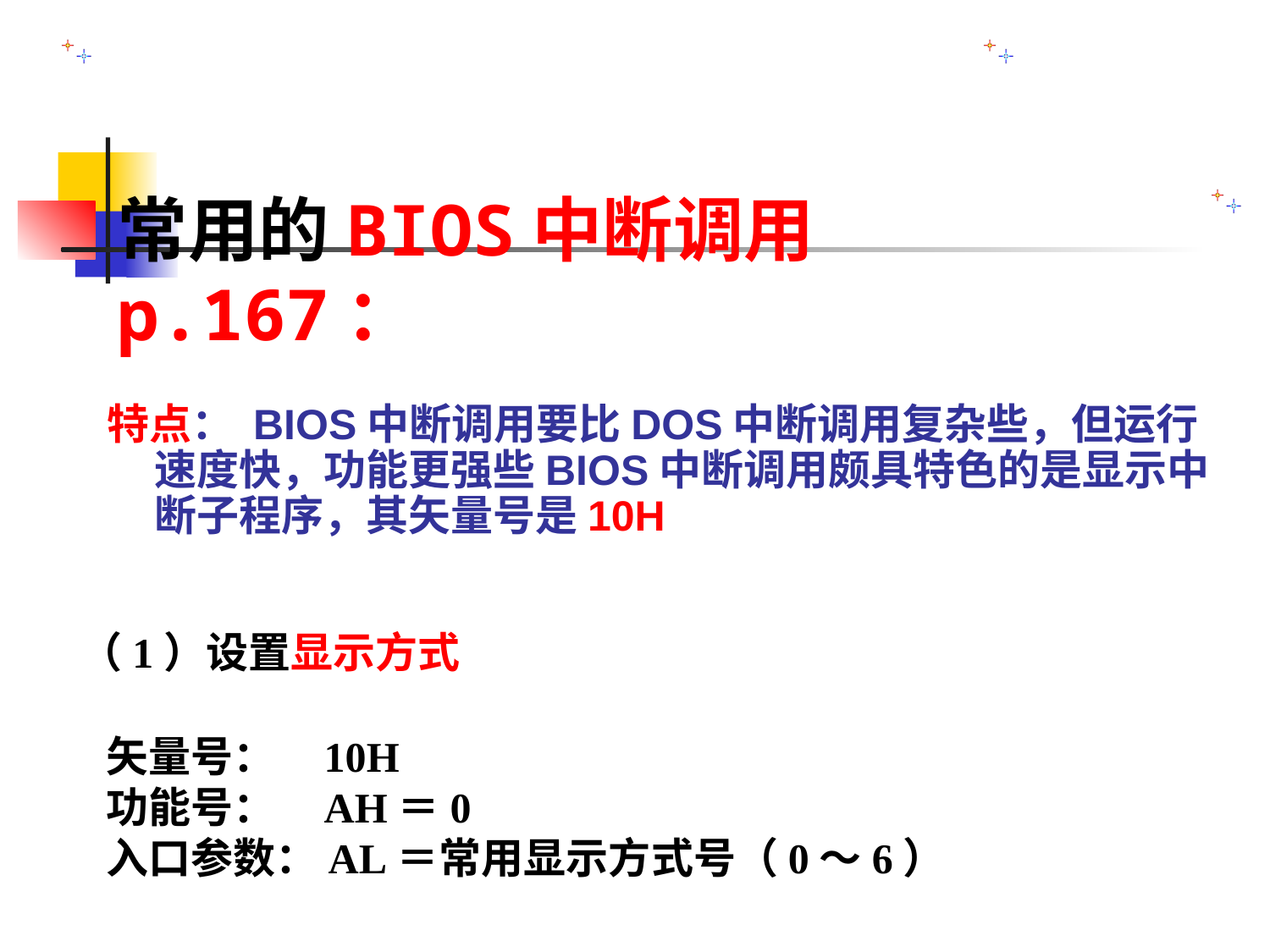

常用的BIOS中断调用p.167：
特点： BIOS中断调用要比DOS中断调用复杂些，但运行速度快，功能更强些BIOS中断调用颇具特色的是显示中断子程序，其矢量号是10H
（1）设置显示方式
矢量号：    10H
功能号：    AH＝0
入口参数：AL＝常用显示方式号（0～6）